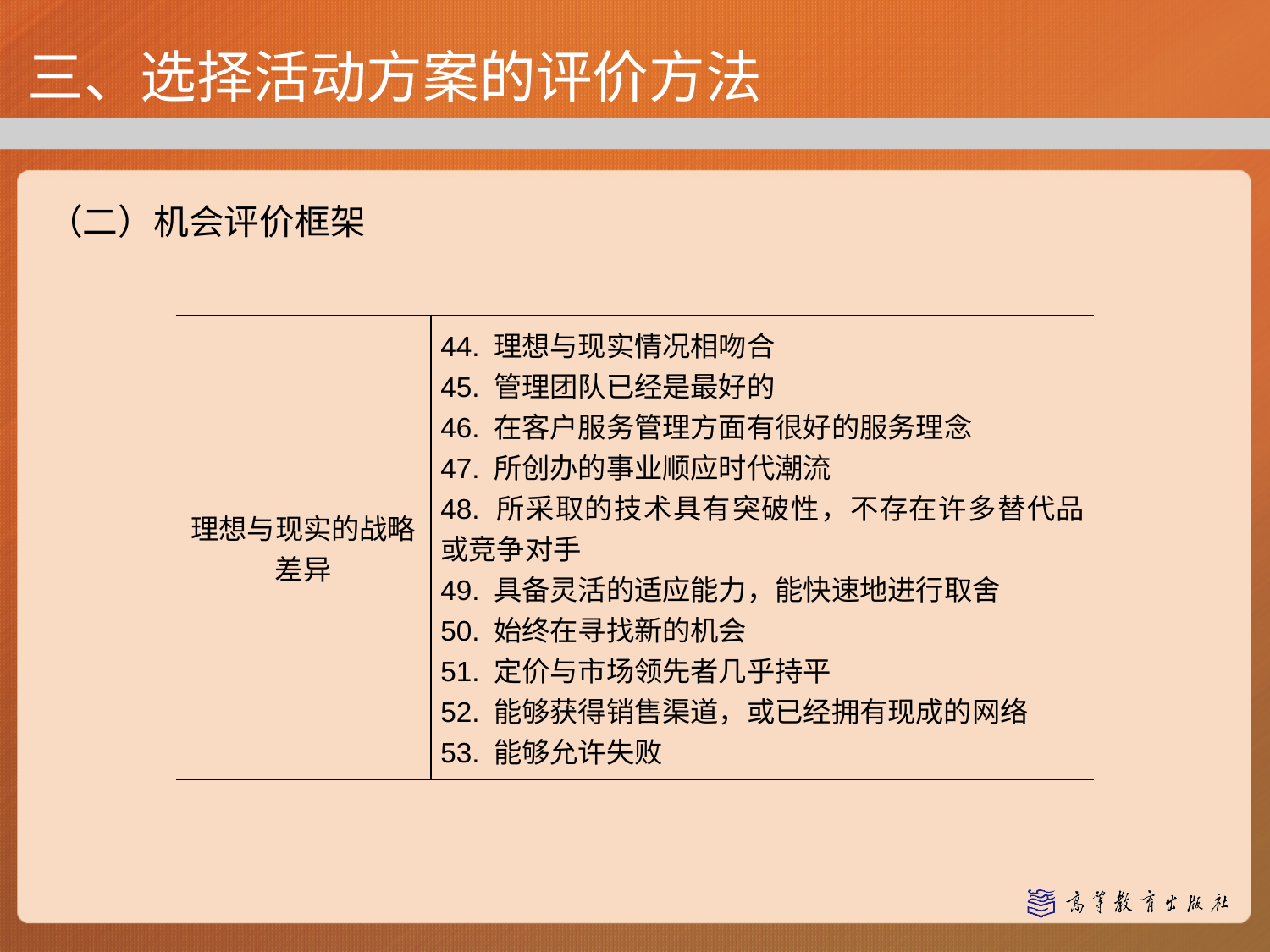

三、选择活动方案的评价方法
（二）机会评价框架
| 理想与现实的战略差异 | 44. 理想与现实情况相吻合 45. 管理团队已经是最好的 46. 在客户服务管理方面有很好的服务理念 47. 所创办的事业顺应时代潮流 48. 所采取的技术具有突破性，不存在许多替代品或竞争对手 49. 具备灵活的适应能力，能快速地进行取舍 50. 始终在寻找新的机会 51. 定价与市场领先者几乎持平 52. 能够获得销售渠道，或已经拥有现成的网络 53. 能够允许失败 |
| --- | --- |